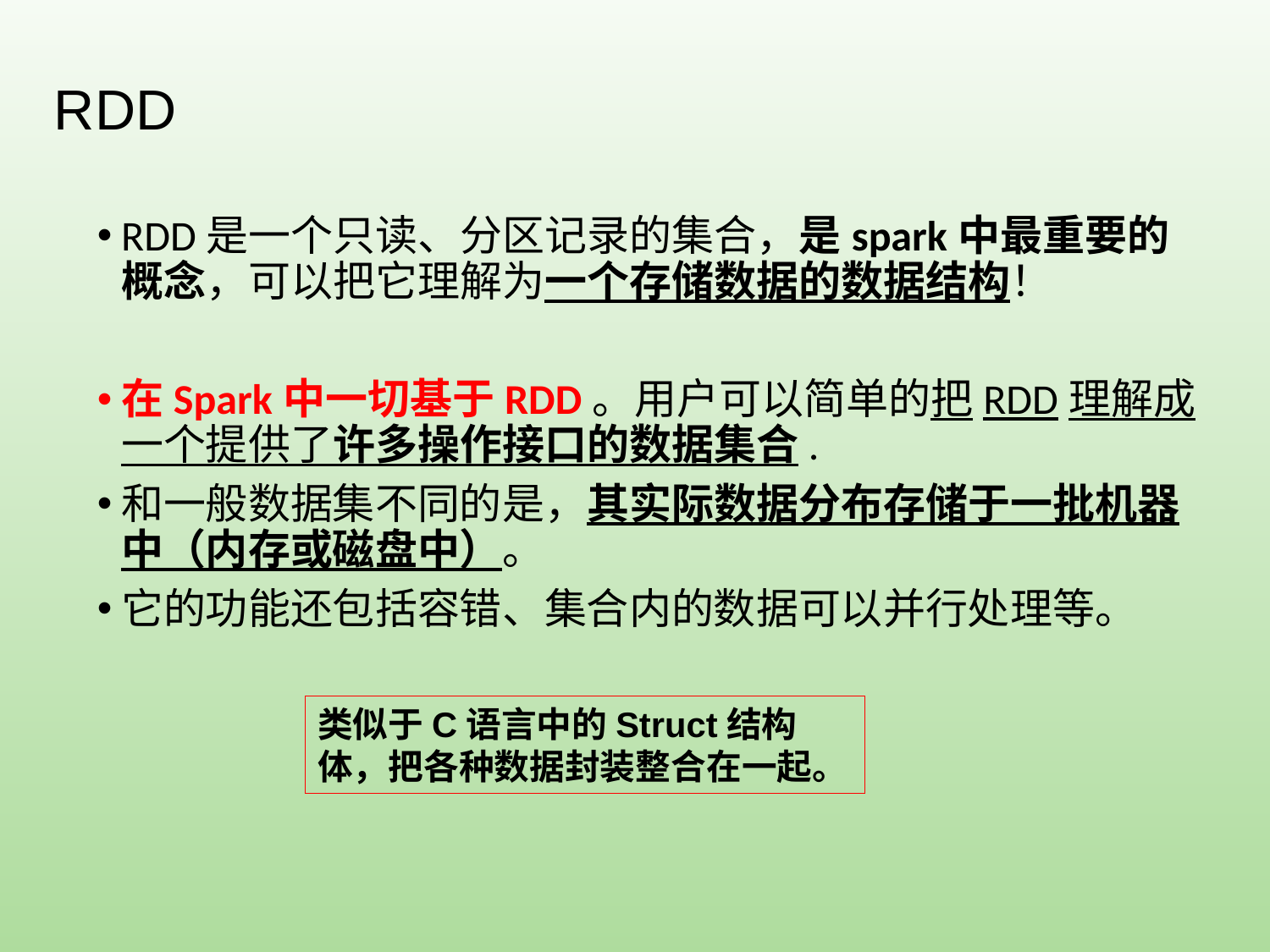

# RDD
RDD是一个只读、分区记录的集合，是spark中最重要的概念，可以把它理解为一个存储数据的数据结构！

在Spark中一切基于RDD。用户可以简单的把RDD理解成一个提供了许多操作接口的数据集合.
和一般数据集不同的是，其实际数据分布存储于一批机器中（内存或磁盘中）。
它的功能还包括容错、集合内的数据可以并行处理等。

类似于C语言中的Struct结构体，把各种数据封装整合在一起。